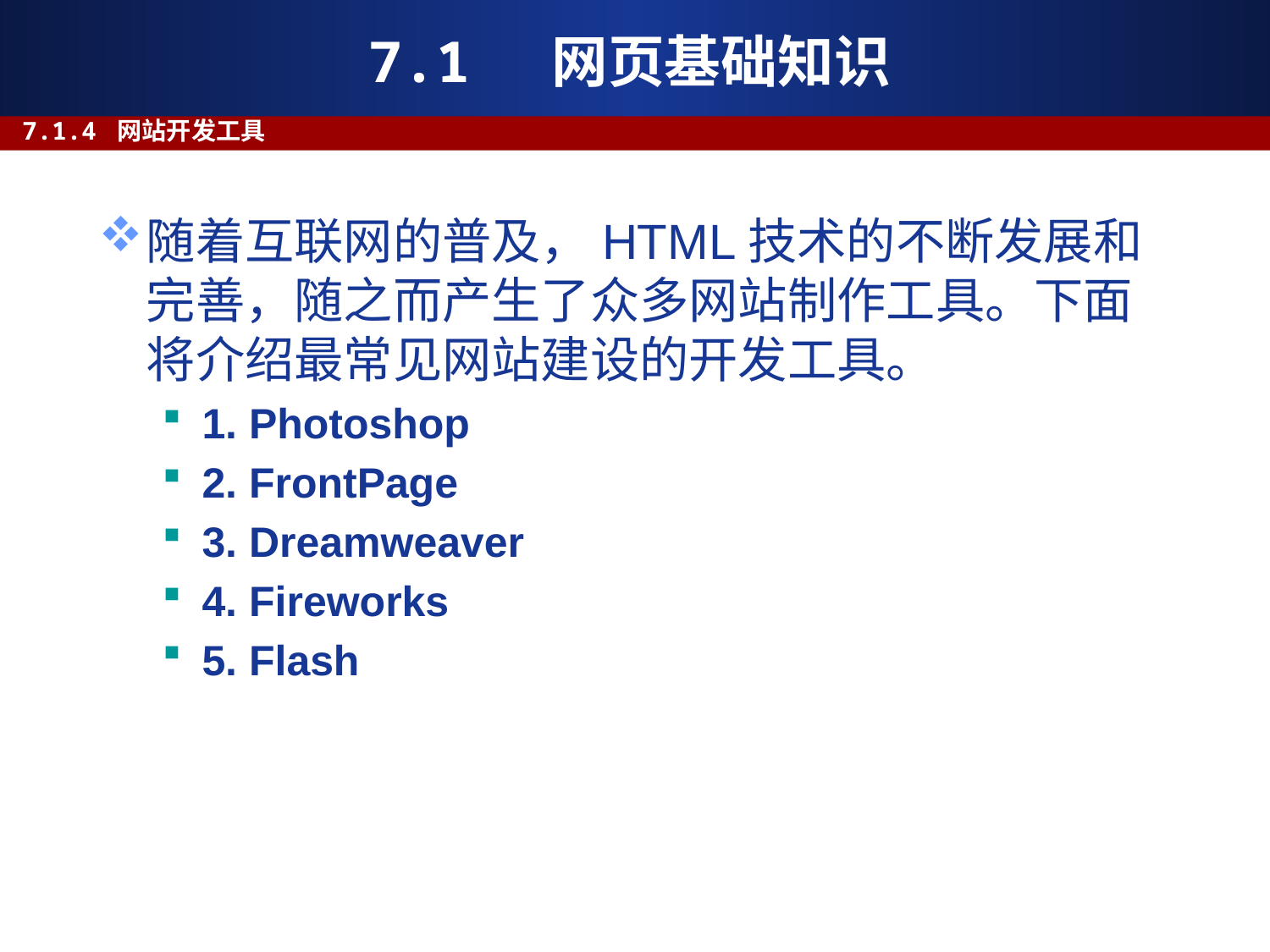

# 7.1  网页基础知识
7.1.4 网站开发工具
随着互联网的普及，HTML技术的不断发展和完善，随之而产生了众多网站制作工具。下面将介绍最常见网站建设的开发工具。
1. Photoshop
2. FrontPage
3. Dreamweaver
4. Fireworks
5. Flash